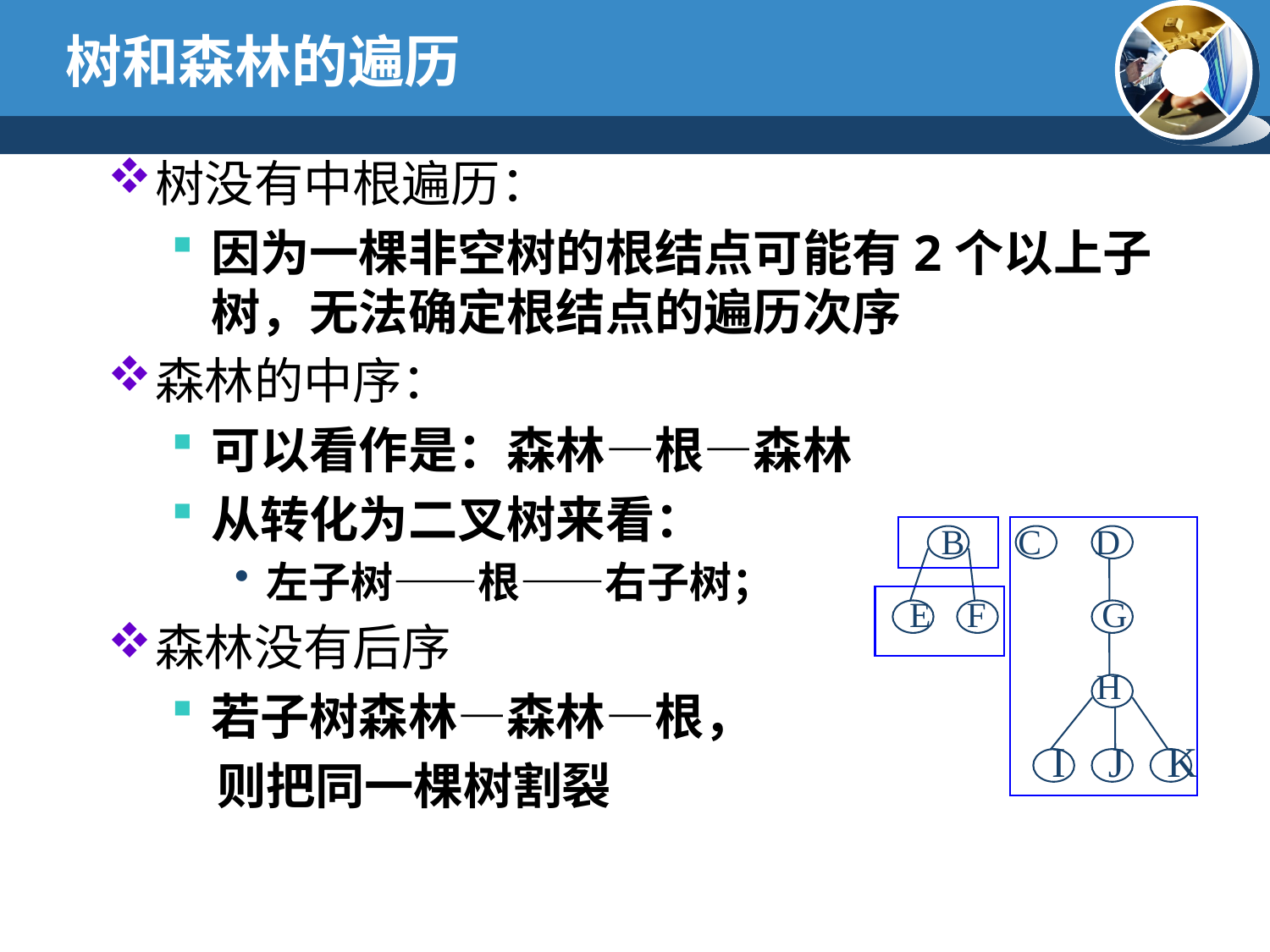

# 树和森林的遍历
树没有中根遍历：
因为一棵非空树的根结点可能有2个以上子树，无法确定根结点的遍历次序
森林的中序：
可以看作是：森林—根—森林
从转化为二叉树来看：
左子树——根——右子树；
森林没有后序
若子树森林—森林—根，
   则把同一棵树割裂
   B      C      D

E    F             G

                     H

                I    J    K